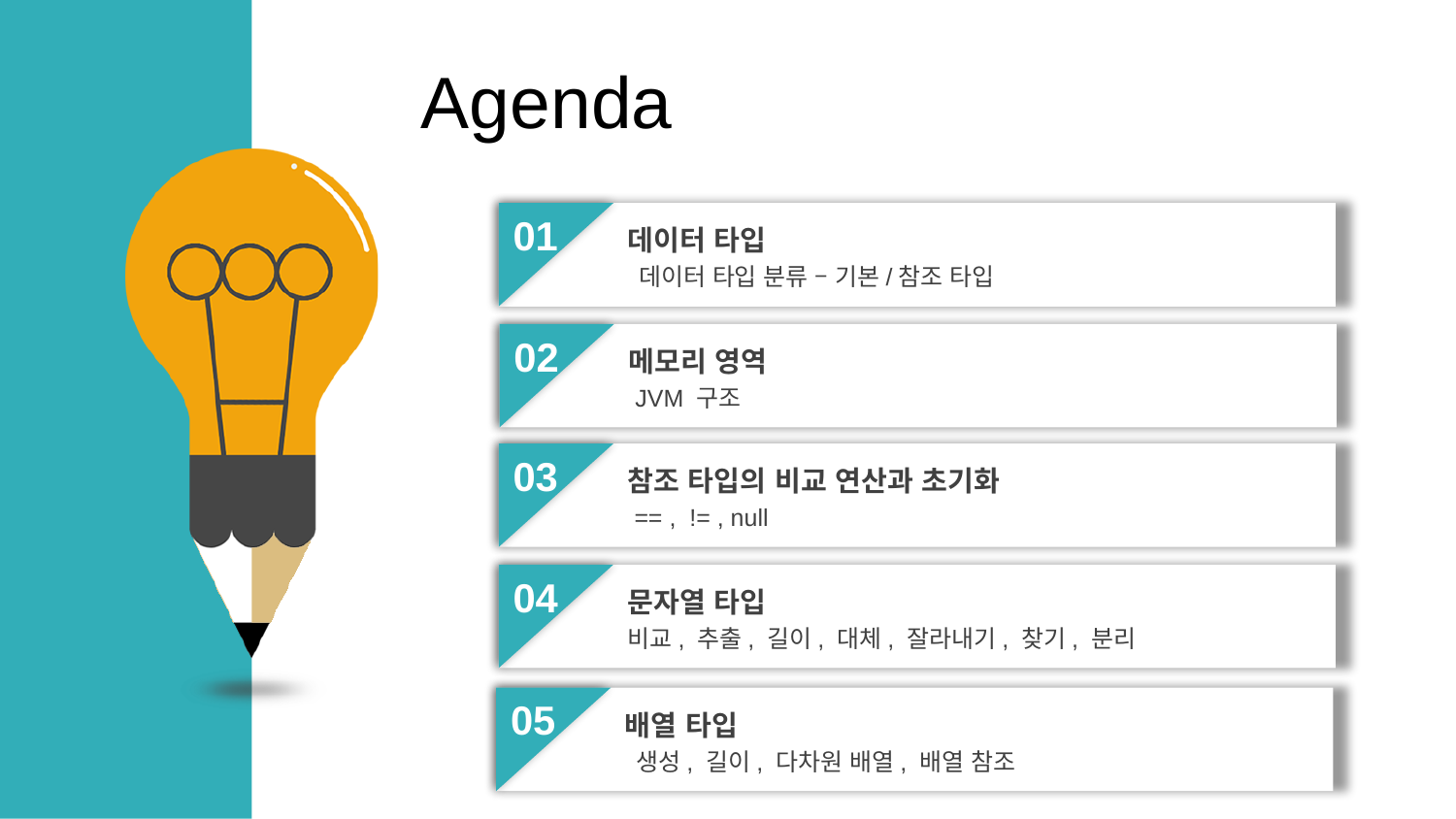

Agenda

01
데이터 타입
 데이터 타입 분류 – 기본/참조 타입

02
메모리 영역
 JVM 구조

03
참조 타입의 비교 연산과 초기화
 == ,  != , null

04
문자열 타입
비교, 추출, 길이, 대체, 잘라내기, 찾기, 분리

05
배열 타입
 생성, 길이, 다차원 배열, 배열 참조